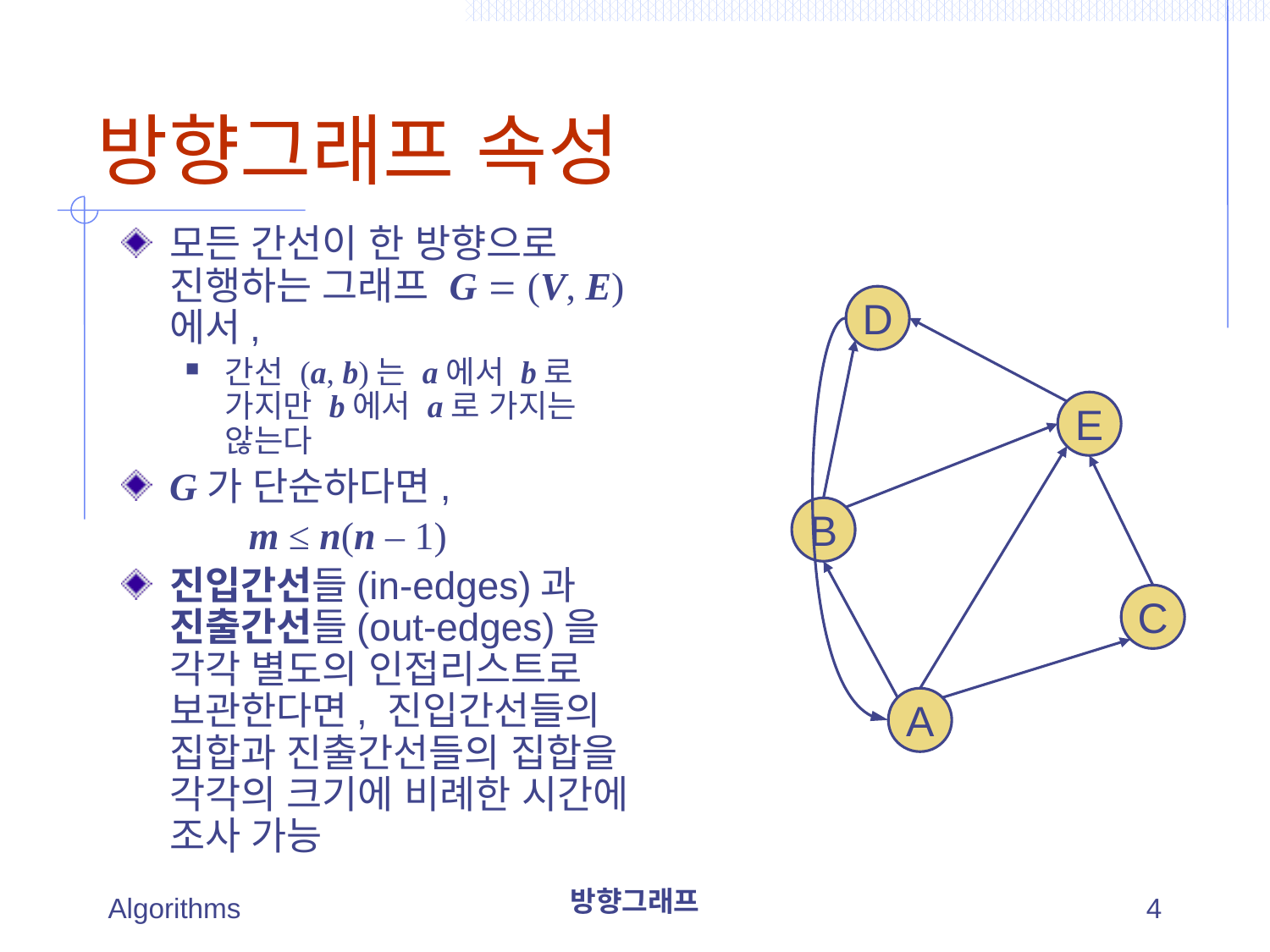

# 방향그래프 속성
모든 간선이 한 방향으로 진행하는 그래프 G = (V, E)에서,
간선 (a, b)는 a에서 b로 가지만 b에서 a로 가지는 않는다
G가 단순하다면,
	m ≤ n(n – 1)
진입간선들(in-edges)과 진출간선들(out-edges)을 각각 별도의 인접리스트로 보관한다면, 진입간선들의 집합과 진출간선들의 집합을 각각의 크기에 비례한 시간에 조사 가능
D
E
B
C
A
Algorithms
방향그래프
4